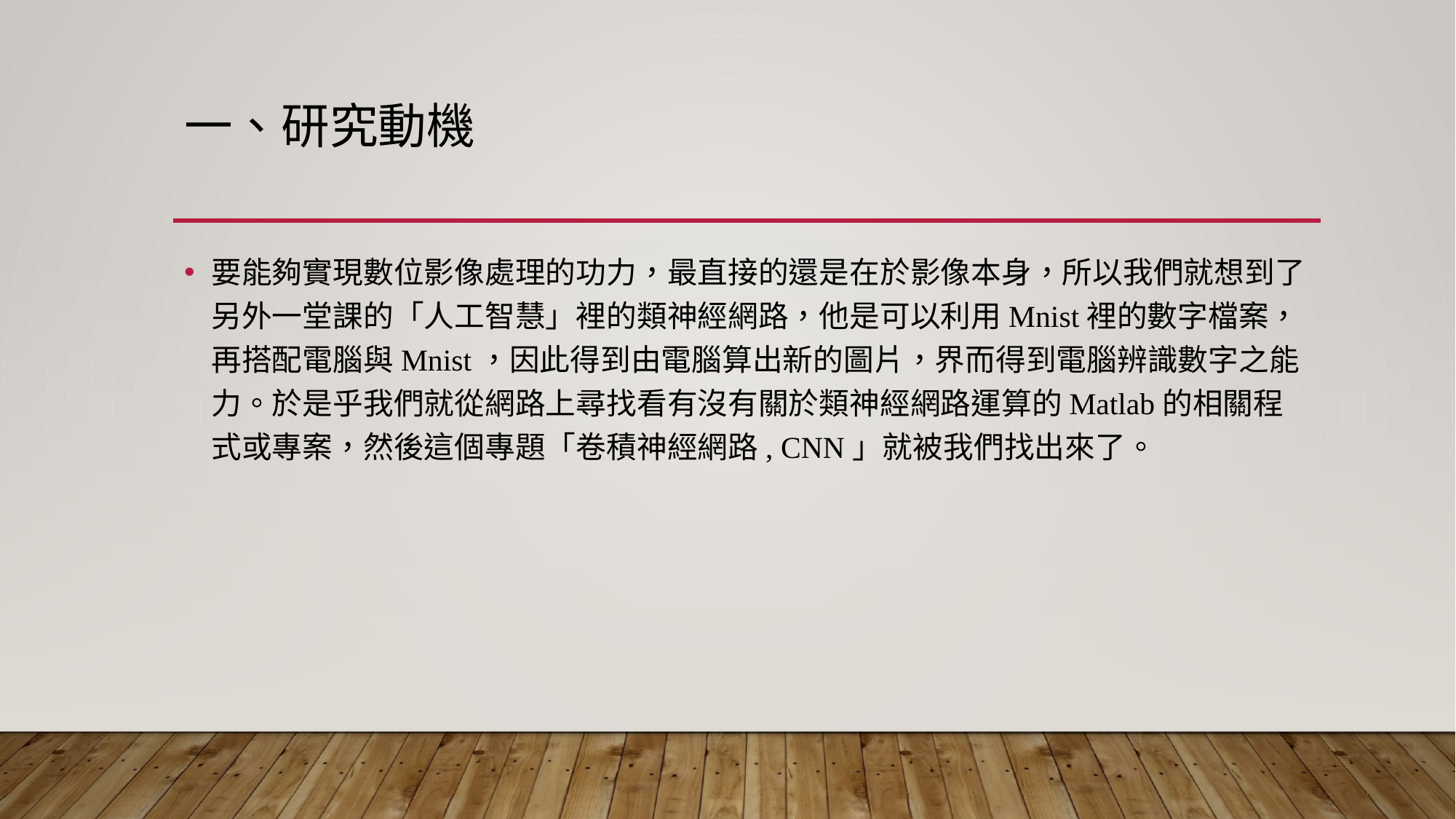

# 一、研究動機
要能夠實現數位影像處理的功力，最直接的還是在於影像本身，所以我們就想到了另外一堂課的「人工智慧」裡的類神經網路，他是可以利用Mnist裡的數字檔案，再搭配電腦與Mnist，因此得到由電腦算出新的圖片，界而得到電腦辨識數字之能力。於是乎我們就從網路上尋找看有沒有關於類神經網路運算的Matlab的相關程式或專案，然後這個專題「卷積神經網路, CNN」就被我們找出來了。